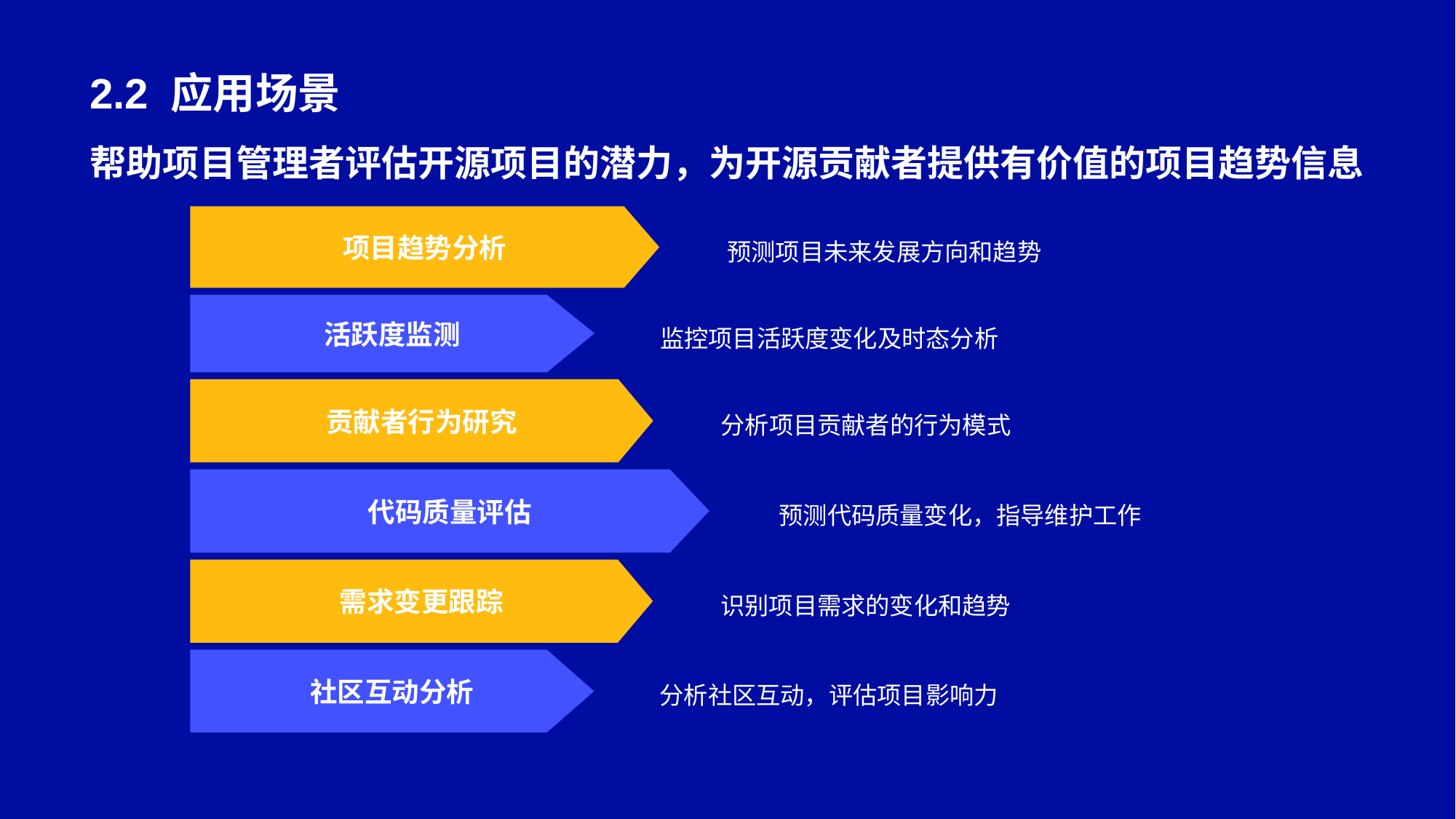

# 2.2 应用场景
帮助项目管理者评估开源项目的潜力，为开源贡献者提供有价值的项目趋势信息
项目趋势分析
预测项目未来发展方向和趋势
活跃度监测
监控项目活跃度变化及时态分析
贡献者行为研究
分析项目贡献者的行为模式
代码质量评估
预测代码质量变化，指导维护工作
需求变更跟踪
识别项目需求的变化和趋势
社区互动分析
分析社区互动，评估项目影响力